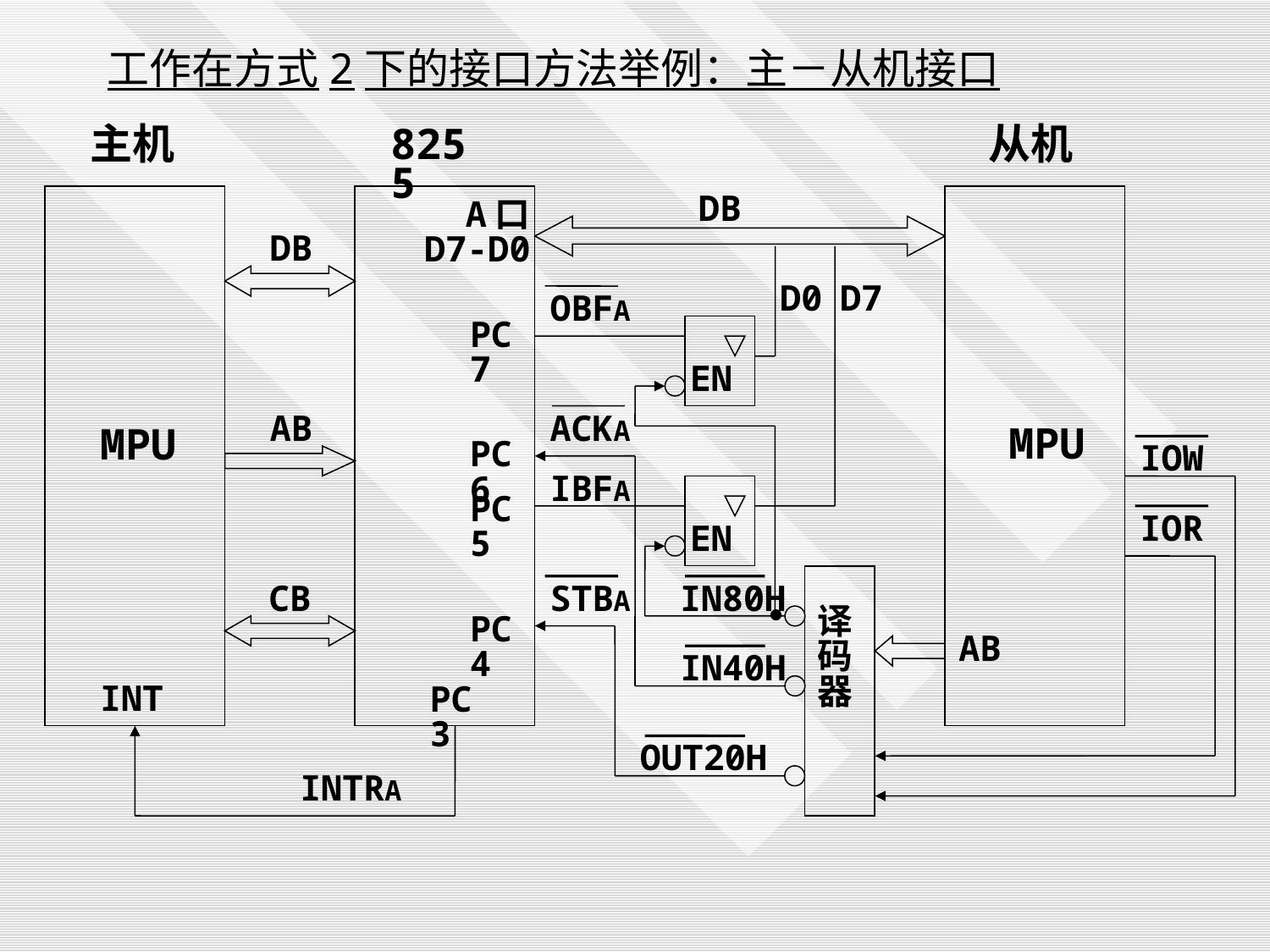

工作在方式2下的接口方法举例：主－从机接口
主机
从机
8255

DB

A口
D7-D0

DB

D7
D0

OBFA
PC7

EN

ACKA

AB

MPU
MPU
PC6

IOW

IBFA

PC5

IOR

EN

CB
STBA

IN80H

译
码
器

PC4

AB

IN40H

INT
PC3

OUT20H

INTRA